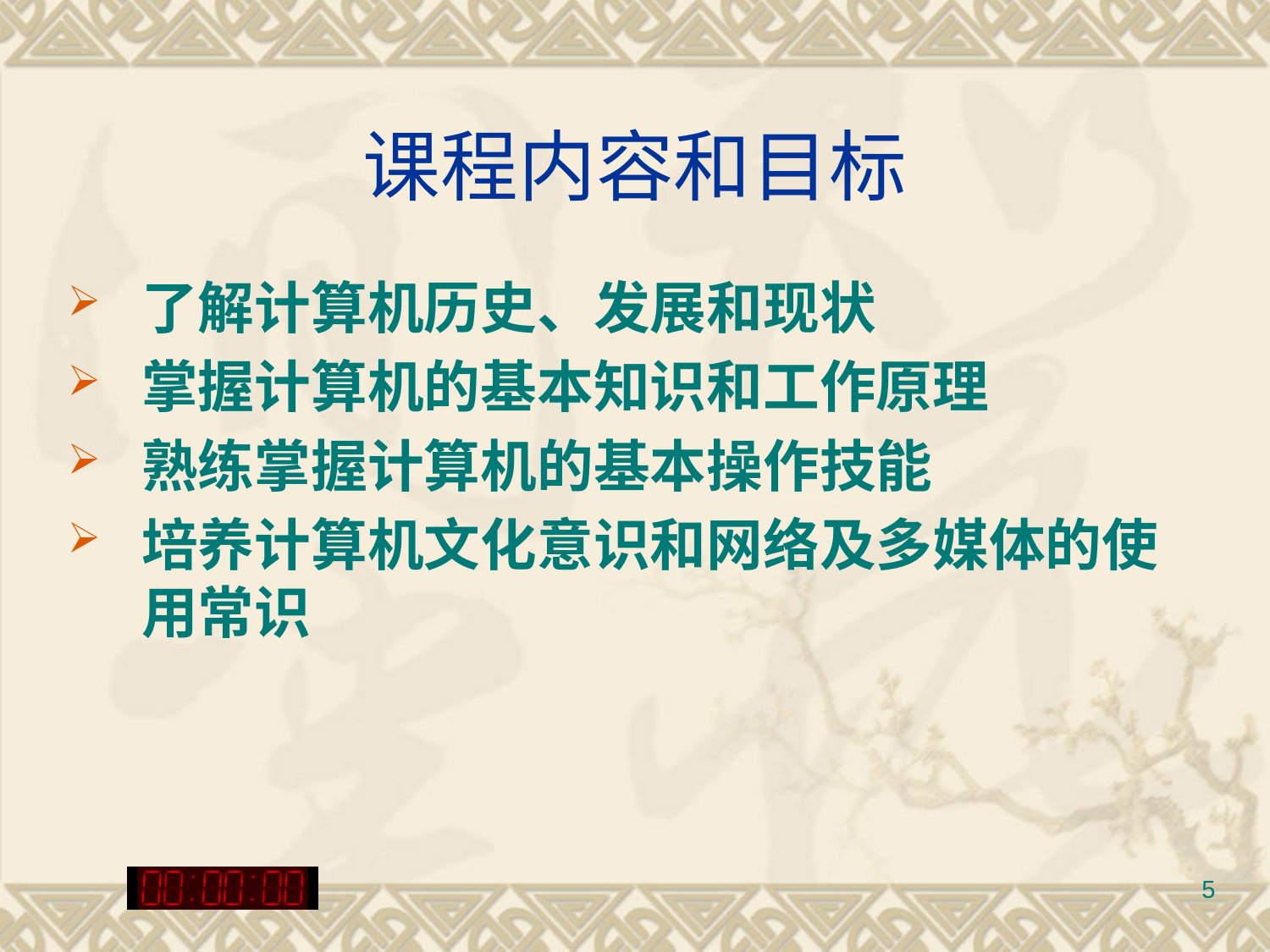

# 课程内容和目标
了解计算机历史、发展和现状
掌握计算机的基本知识和工作原理
熟练掌握计算机的基本操作技能
培养计算机文化意识和网络及多媒体的使用常识
5